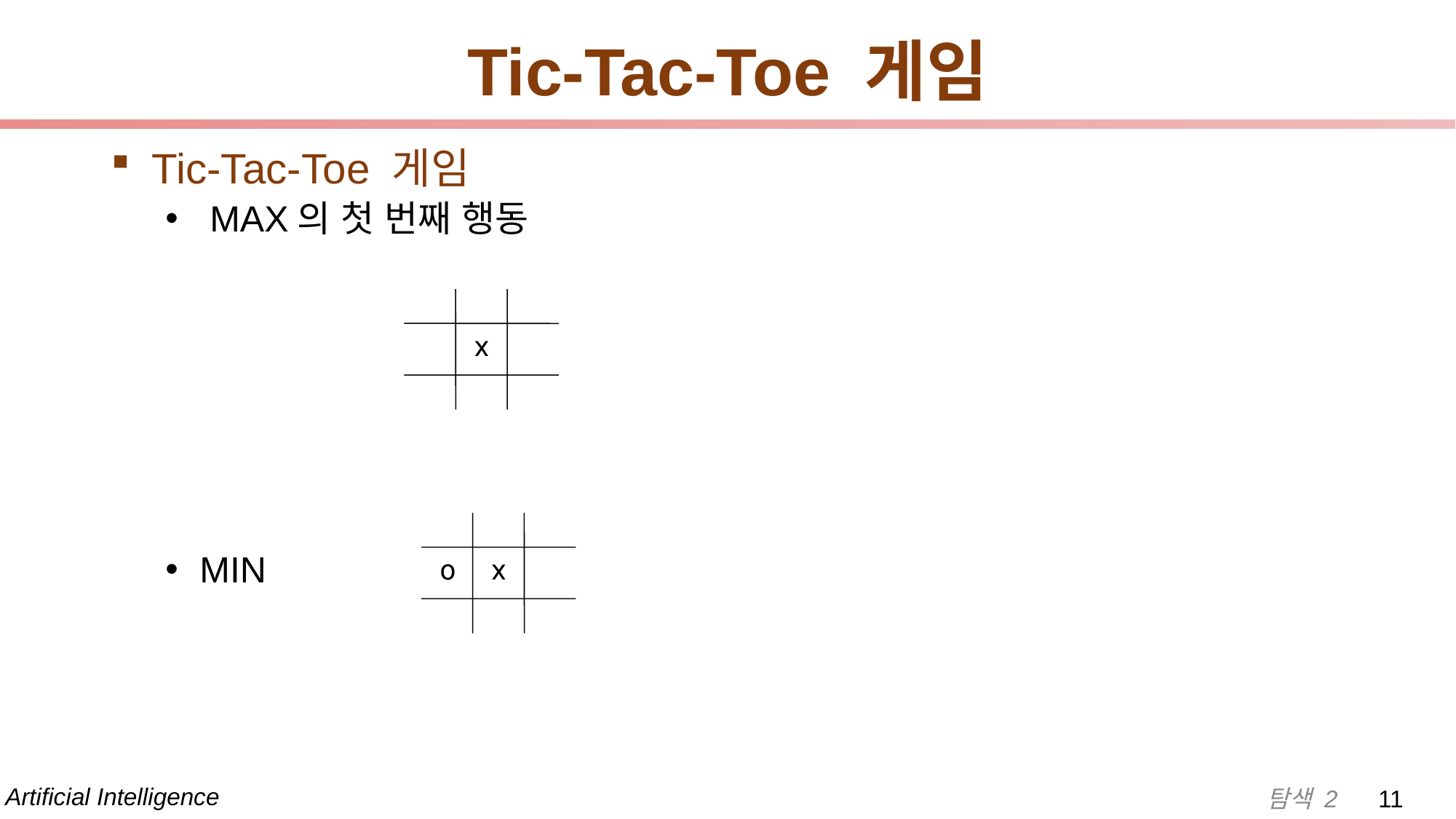

# Tic-Tac-Toe 게임
Tic-Tac-Toe 게임
 MAX의 첫 번째 행동

MIN

x

o
x